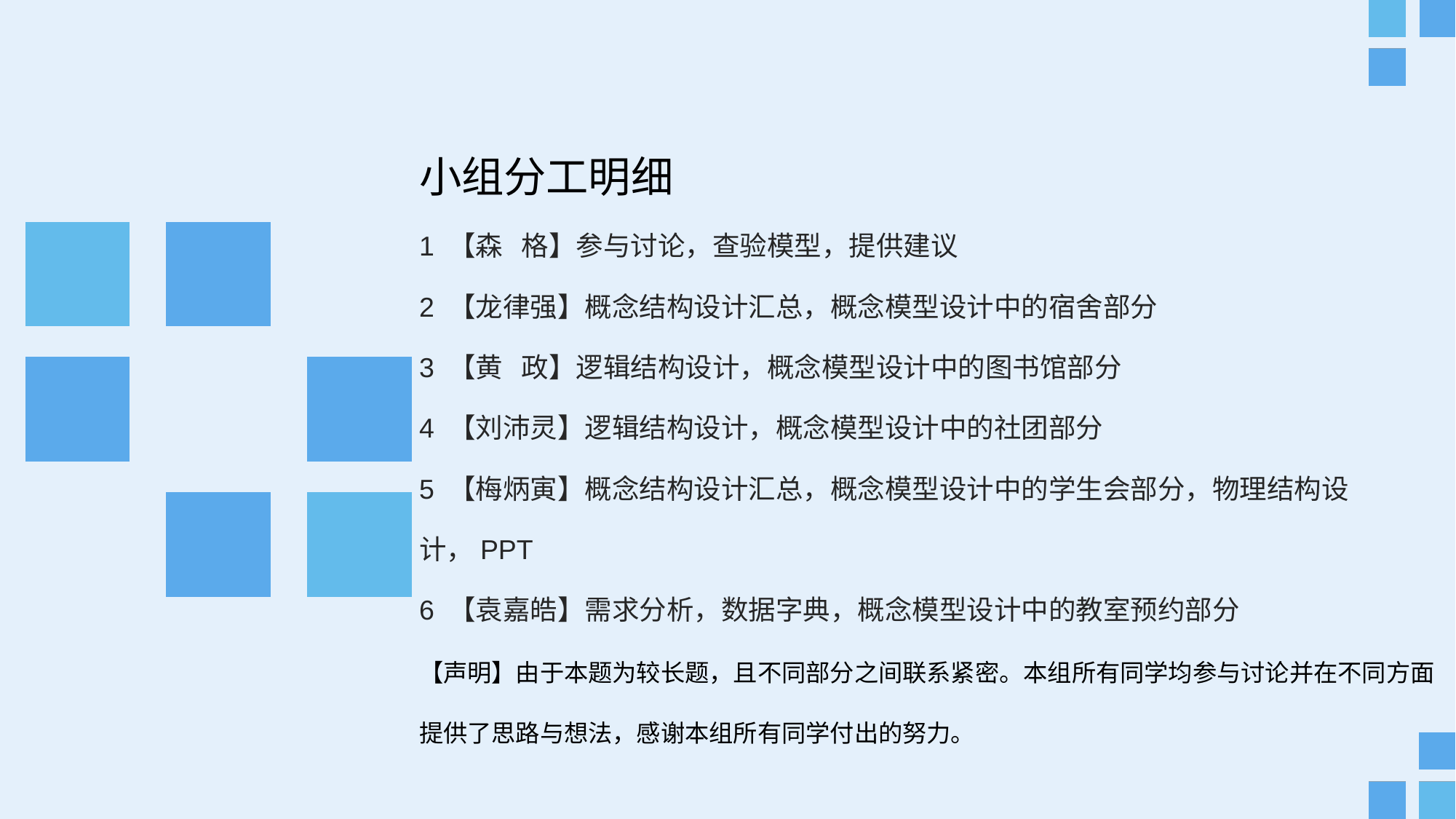

小组分工明细
1 【森   格】参与讨论，查验模型，提供建议
2 【龙律强】概念结构设计汇总，概念模型设计中的宿舍部分
3 【黄   政】逻辑结构设计，概念模型设计中的图书馆部分
4 【刘沛灵】逻辑结构设计，概念模型设计中的社团部分
5 【梅炳寅】概念结构设计汇总，概念模型设计中的学生会部分，物理结构设计，PPT
6 【袁嘉皓】需求分析，数据字典，概念模型设计中的教室预约部分
【声明】由于本题为较长题，且不同部分之间联系紧密。本组所有同学均参与讨论并在不同方面提供了思路与想法，感谢本组所有同学付出的努力。